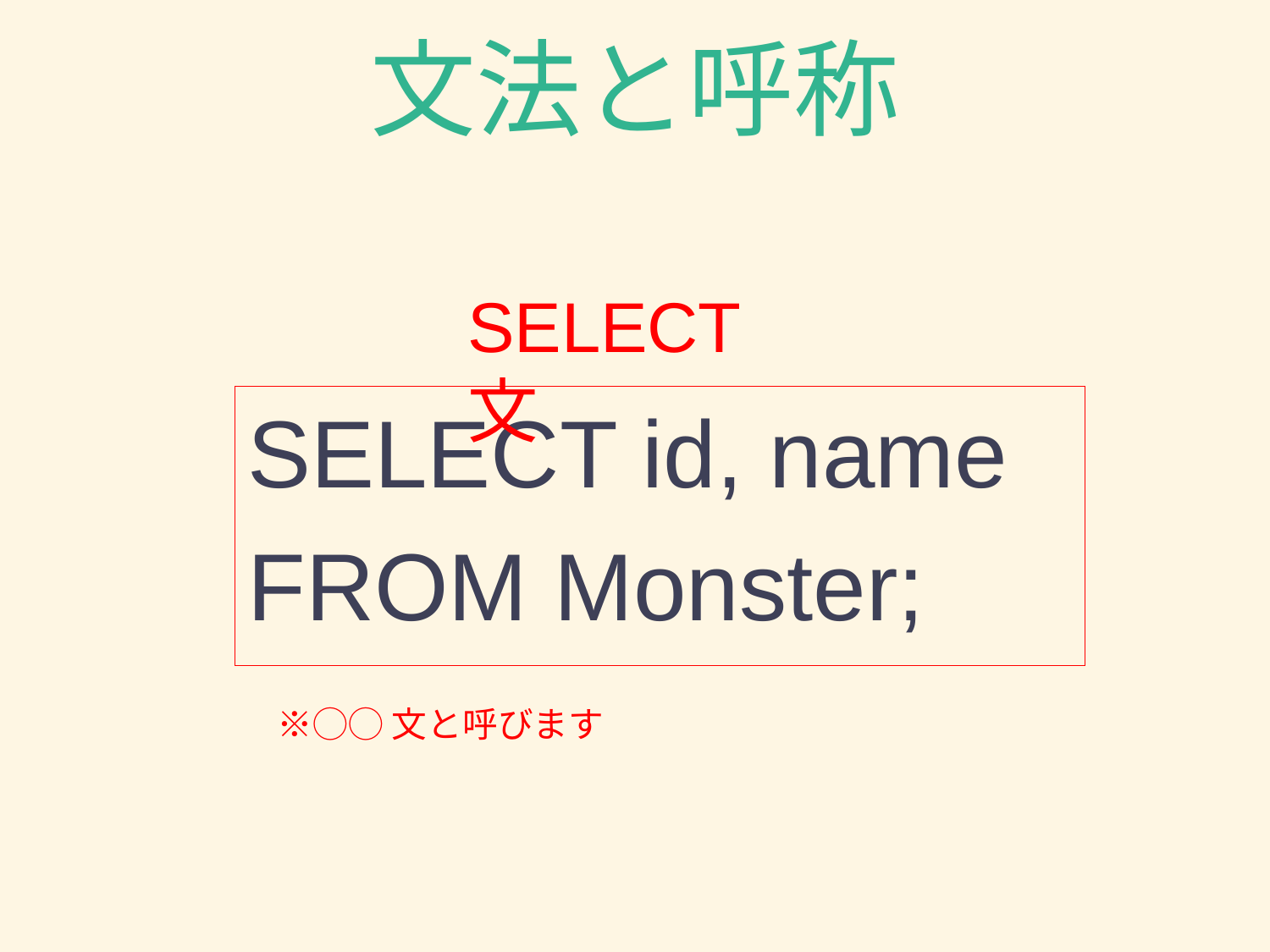

# 文法と呼称
SELECT文
SELECT id, name
FROM Monster;
※◯◯文と呼びます